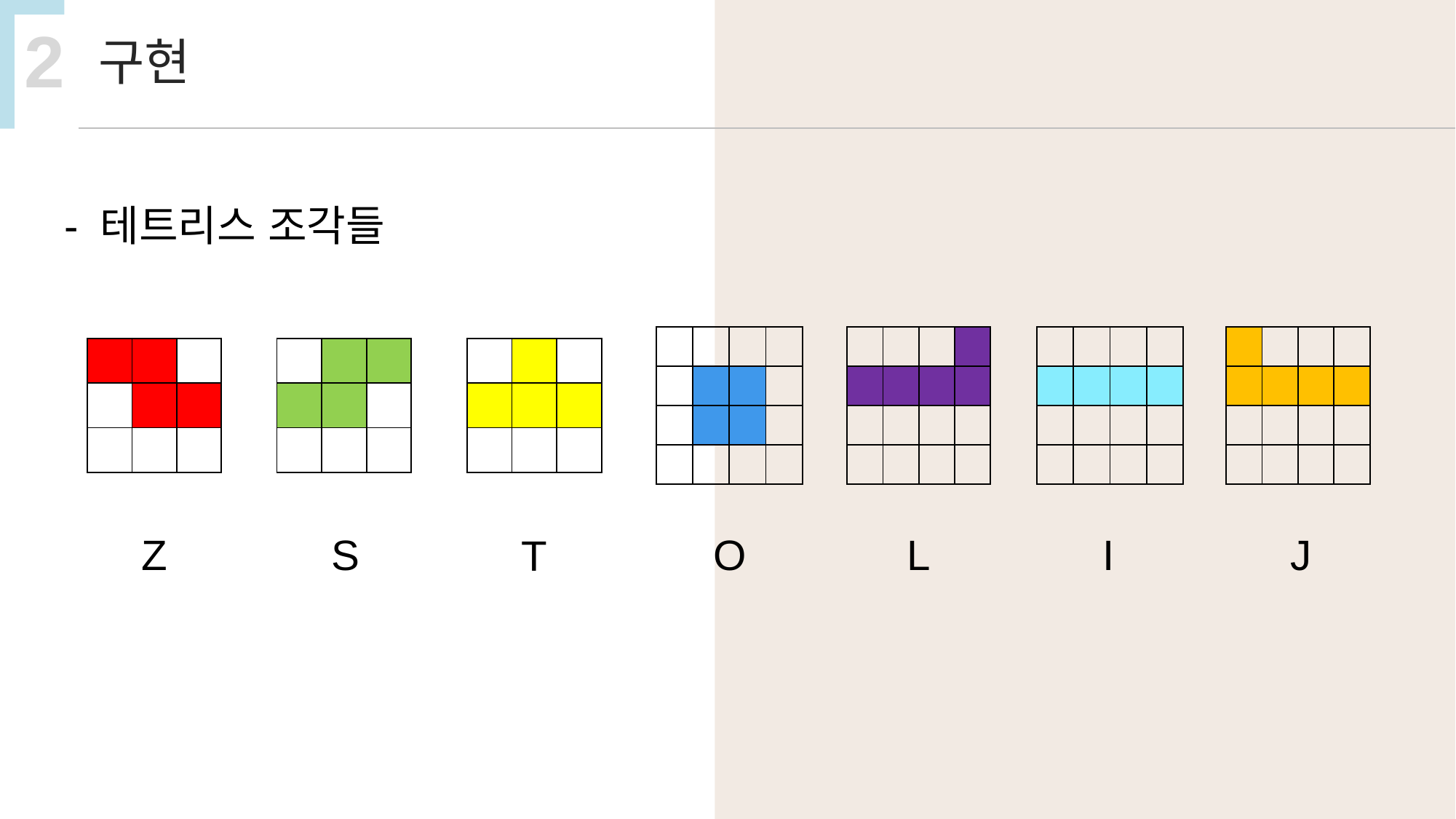

2
구현

- 테트리스 조각들
|  |  |  |  |
| --- | --- | --- | --- |
|  |  |  |  |
|  |  |  |  |
|  |  |  |  |
|  |  |  |  |
| --- | --- | --- | --- |
|  |  |  |  |
|  |  |  |  |
|  |  |  |  |
|  |  |  |  |
| --- | --- | --- | --- |
|  |  |  |  |
|  |  |  |  |
|  |  |  |  |
|  |  |  |  |
| --- | --- | --- | --- |
|  |  |  |  |
|  |  |  |  |
|  |  |  |  |
|  |  |  |
| --- | --- | --- |
|  |  |  |
|  |  |  |
|  |  |  |
| --- | --- | --- |
|  |  |  |
|  |  |  |
|  |  |  |
| --- | --- | --- |
|  |  |  |
|  |  |  |
Z
S
O
L
I
J
T